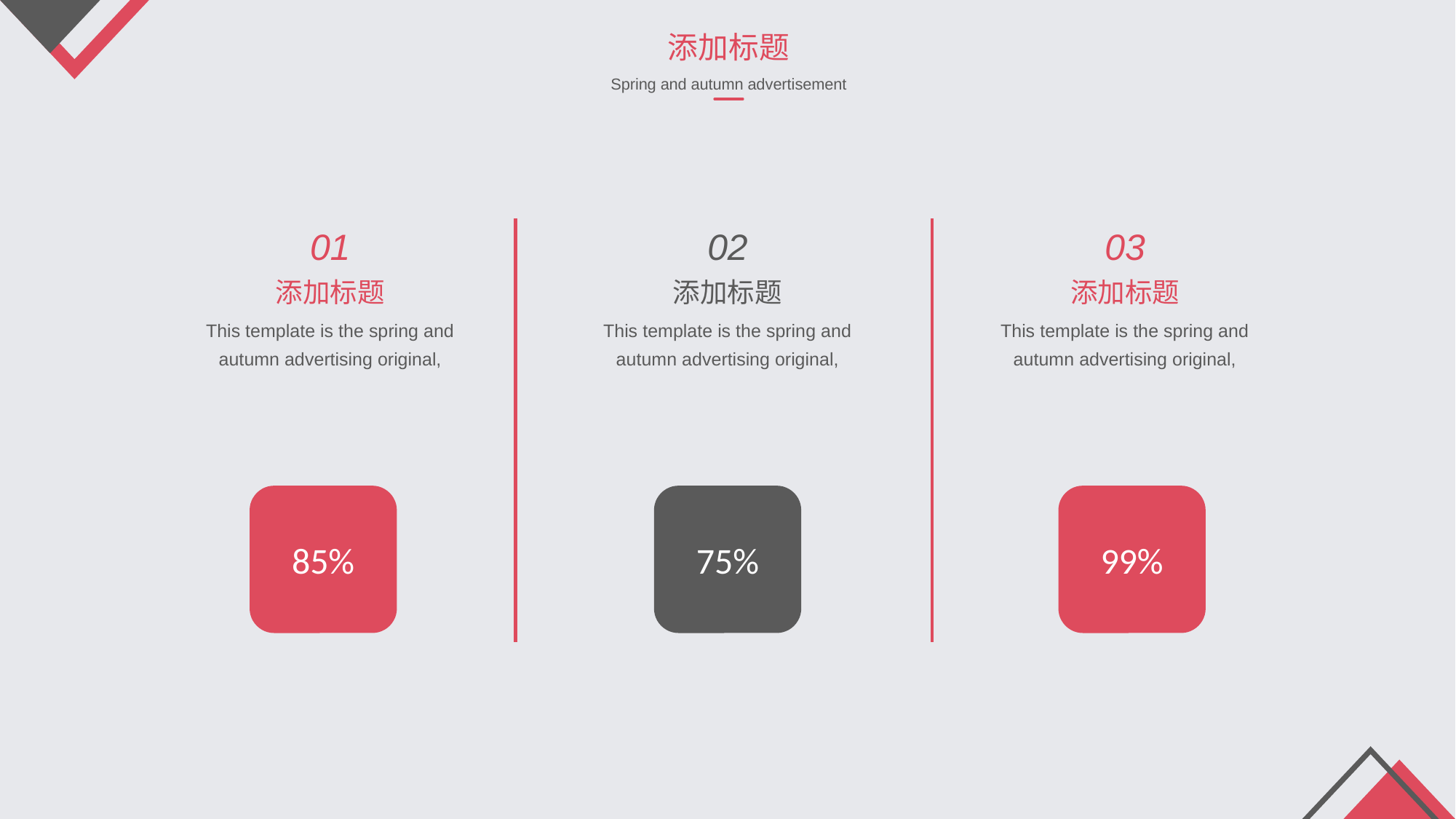

添加标题
Spring and autumn advertisement
01
02
03
添加标题
添加标题
添加标题
This template is the spring and autumn advertising original,
This template is the spring and autumn advertising original,
This template is the spring and autumn advertising original,
85%
75%
99%